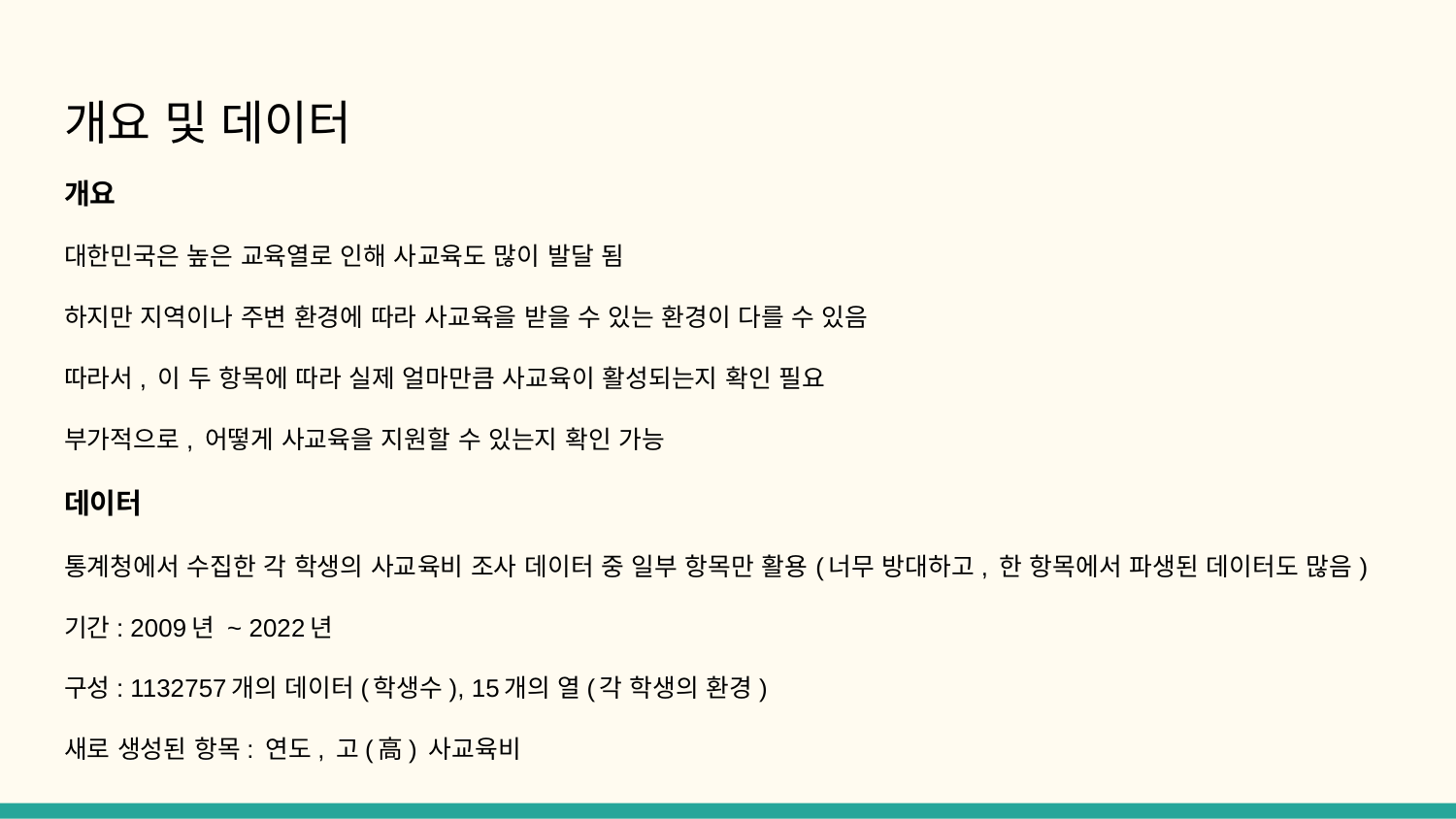

# 개요 및 데이터
개요
대한민국은 높은 교육열로 인해 사교육도 많이 발달 됨
하지만 지역이나 주변 환경에 따라 사교육을 받을 수 있는 환경이 다를 수 있음
따라서, 이 두 항목에 따라 실제 얼마만큼 사교육이 활성되는지 확인 필요
부가적으로, 어떻게 사교육을 지원할 수 있는지 확인 가능
데이터
통계청에서 수집한 각 학생의 사교육비 조사 데이터 중 일부 항목만 활용(너무 방대하고, 한 항목에서 파생된 데이터도 많음)
기간: 2009년 ~ 2022년
구성: 1132757개의 데이터(학생수), 15개의 열(각 학생의 환경)
새로 생성된 항목: 연도, 고(高) 사교육비